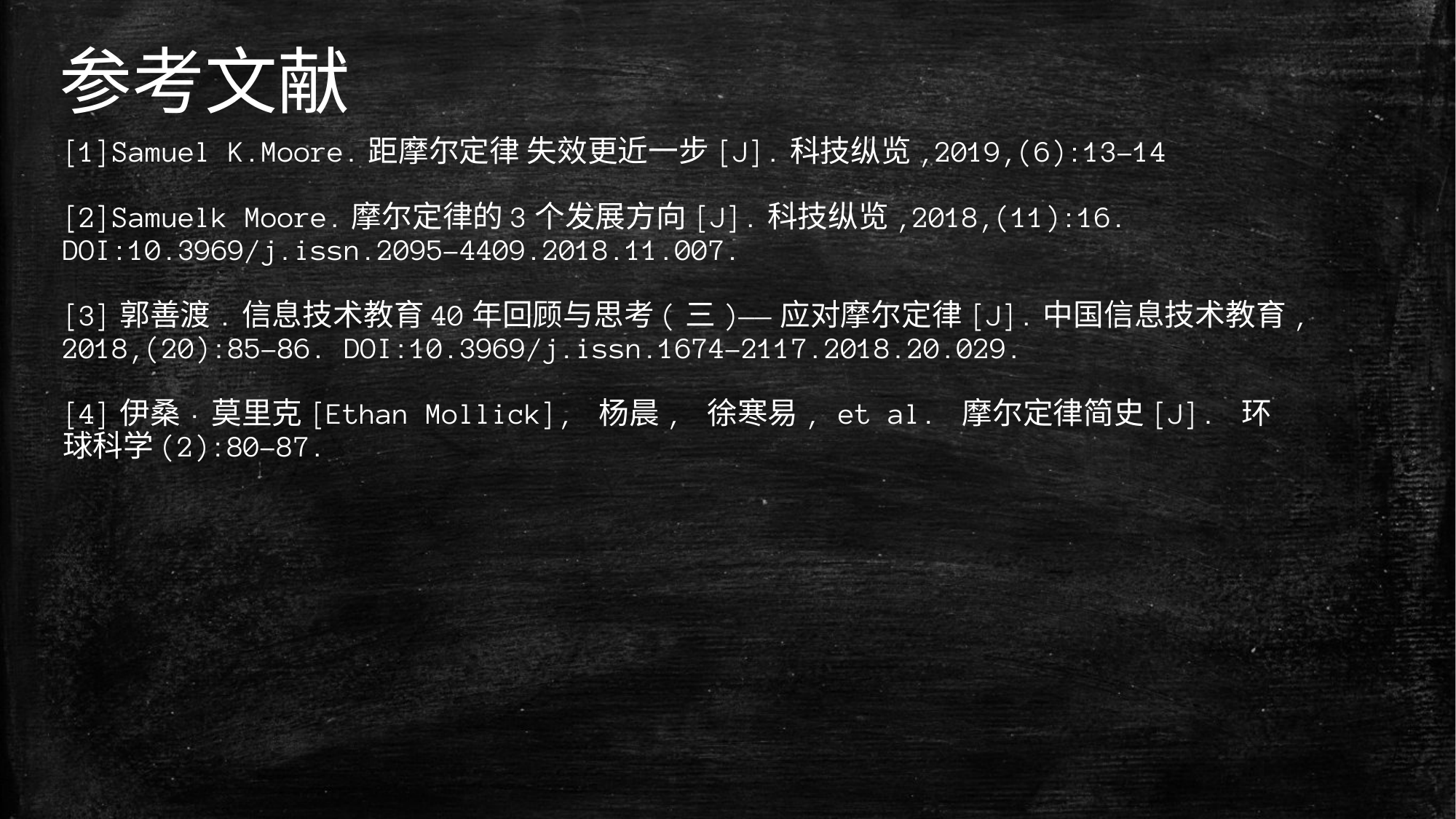

参考文献
[1]Samuel K.Moore.距摩尔定律 失效更近一步[J].科技纵览,2019,(6):13-14

[2]Samuelk Moore.摩尔定律的3个发展方向[J].科技纵览,2018,(11):16. DOI:10.3969/j.issn.2095-4409.2018.11.007.

[3]郭善渡.信息技术教育40年回顾与思考(三)——应对摩尔定律[J].中国信息技术教育,2018,(20):85-86. DOI:10.3969/j.issn.1674-2117.2018.20.029.

[4]伊桑·莫里克[Ethan Mollick], 杨晨, 徐寒易, et al. 摩尔定律简史[J]. 环球科学(2):80-87.